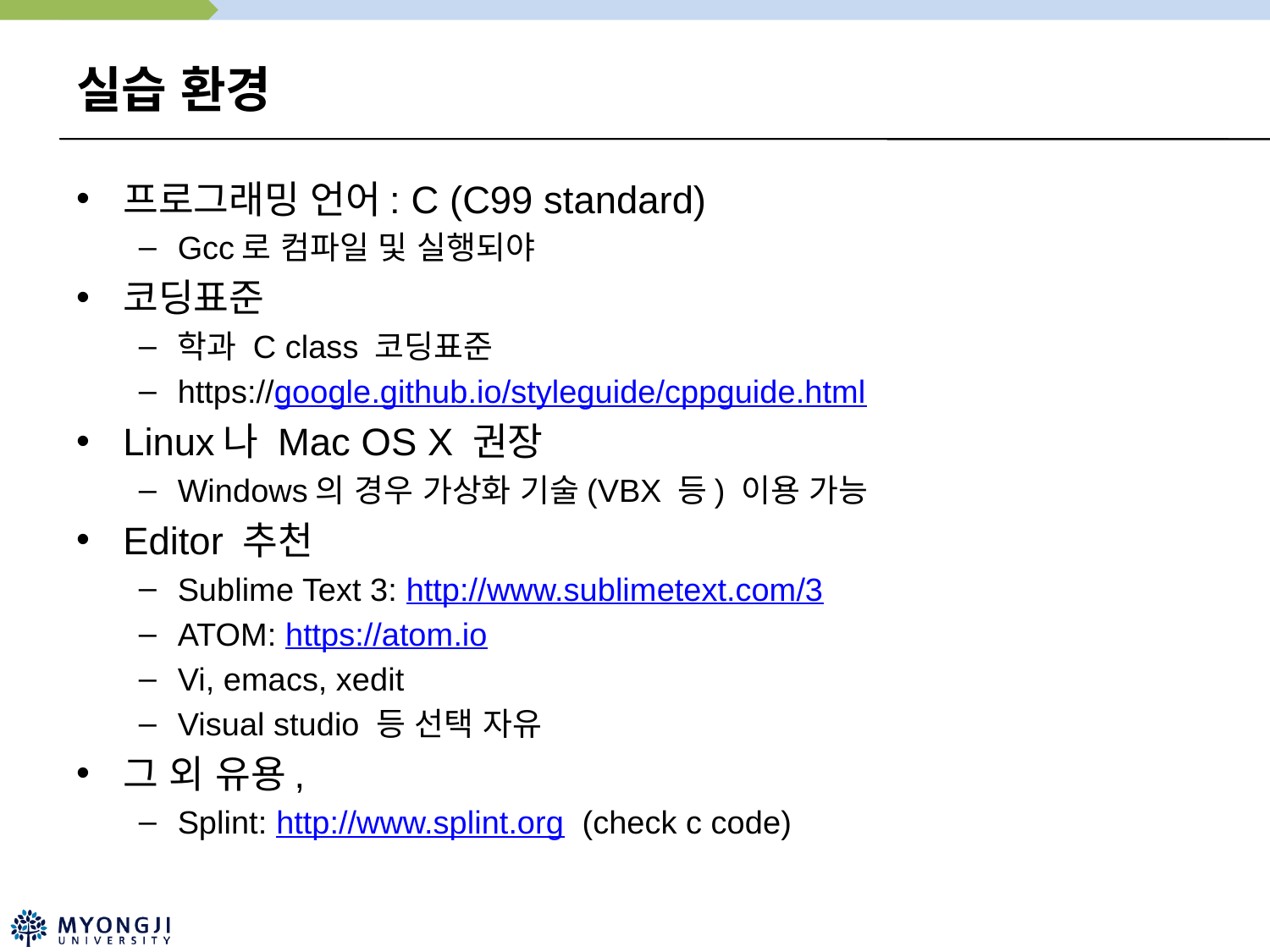

# 실습 환경
프로그래밍 언어: C (C99 standard)
Gcc로 컴파일 및 실행되야
코딩표준
학과 C class 코딩표준
https://google.github.io/styleguide/cppguide.html
Linux나 Mac OS X 권장
Windows의 경우 가상화 기술(VBX 등) 이용 가능
Editor 추천
Sublime Text 3: http://www.sublimetext.com/3
ATOM: https://atom.io
Vi, emacs, xedit
Visual studio 등 선택 자유
그 외 유용,
Splint: http://www.splint.org  (check c code)